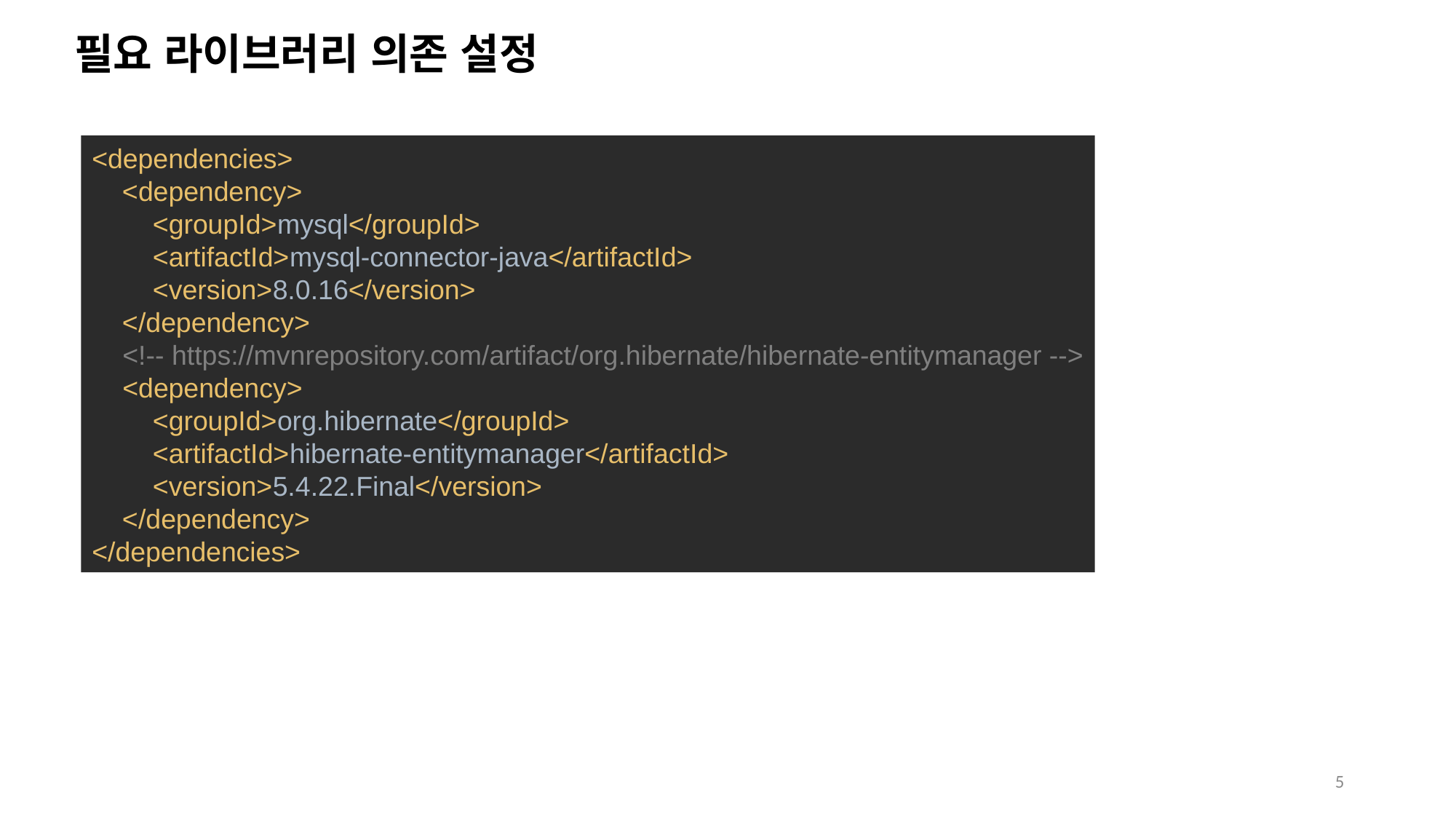

# 필요 라이브러리 의존 설정
<dependencies>
    <dependency>
        <groupId>mysql</groupId>
        <artifactId>mysql-connector-java</artifactId>
        <version>8.0.16</version>
    </dependency>
    <!-- https://mvnrepository.com/artifact/org.hibernate/hibernate-entitymanager -->
    <dependency>
        <groupId>org.hibernate</groupId>
        <artifactId>hibernate-entitymanager</artifactId>
        <version>5.4.22.Final</version>
    </dependency>
</dependencies>
5